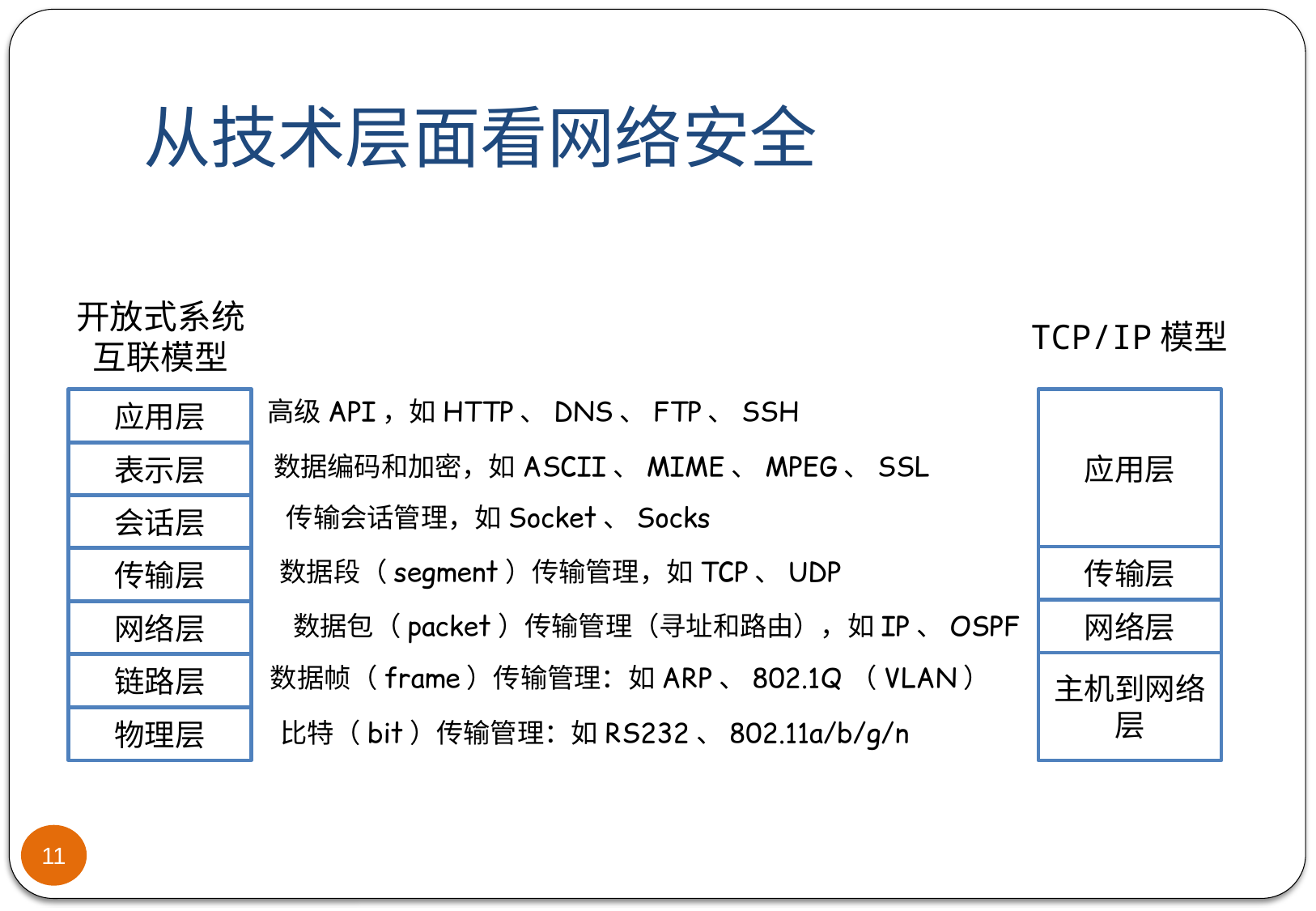

# 从技术层面看网络安全
开放式系统互联模型
应用层
表示层
会话层
传输层
网络层
链路层
物理层
TCP/IP模型
应用层
传输层
网络层
主机到网络层
高级API，如HTTP、DNS、FTP、SSH
数据编码和加密，如ASCII、MIME、MPEG、SSL
传输会话管理，如Socket、Socks
数据段（segment）传输管理，如TCP、UDP
数据包（packet）传输管理（寻址和路由），如IP、OSPF
数据帧（frame）传输管理：如ARP、802.1Q（VLAN）
比特（bit）传输管理：如RS232、802.11a/b/g/n
11